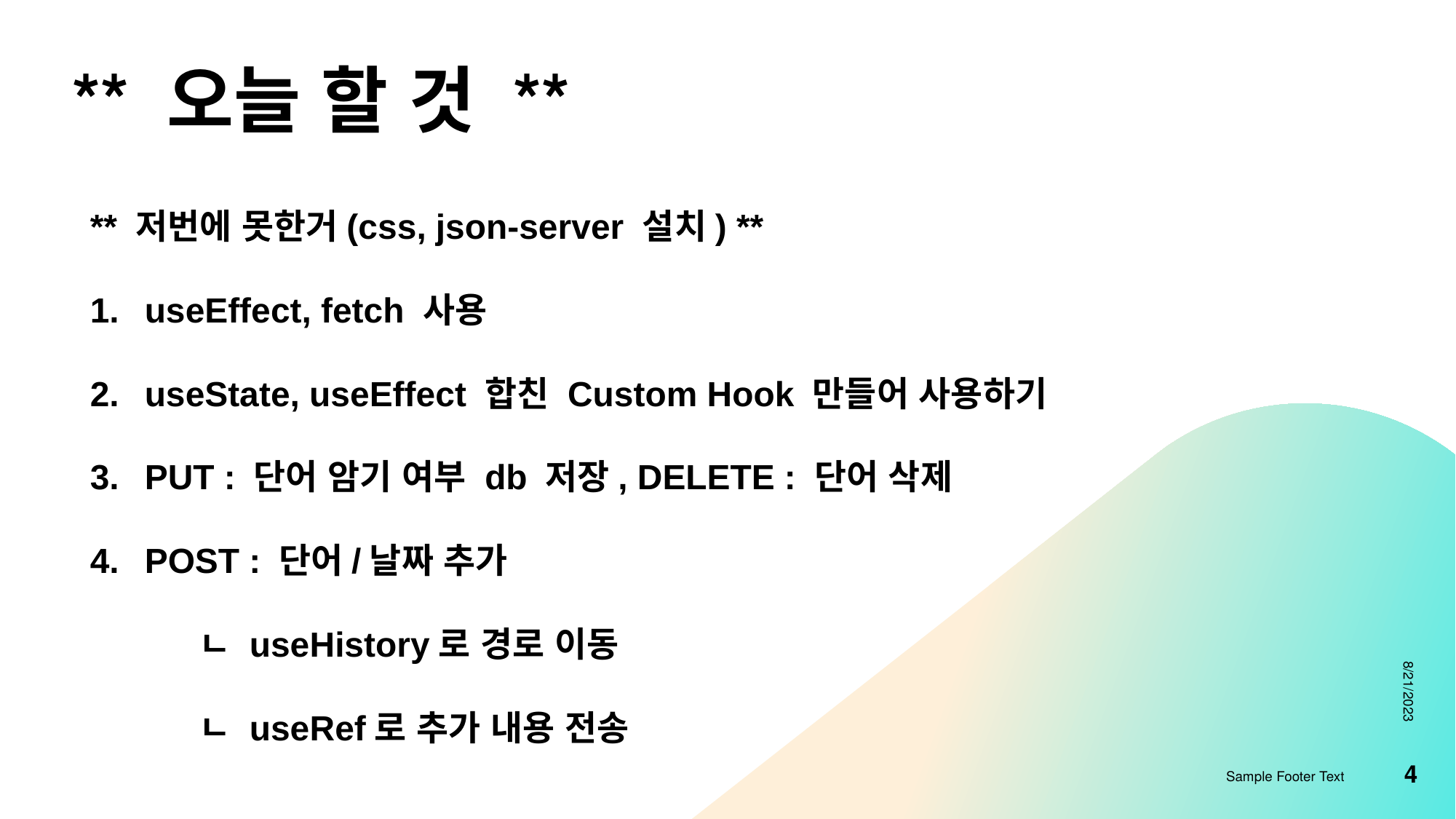

# ** 오늘 할 것 **
** 저번에 못한거(css, json-server 설치) **
useEffect, fetch 사용
useState, useEffect 합친 Custom Hook 만들어 사용하기
PUT : 단어 암기 여부 db 저장, DELETE : 단어 삭제
POST : 단어/날짜 추가
	ㄴ useHistory로 경로 이동
	ㄴ useRef로 추가 내용 전송
8/21/2023
Sample Footer Text
4